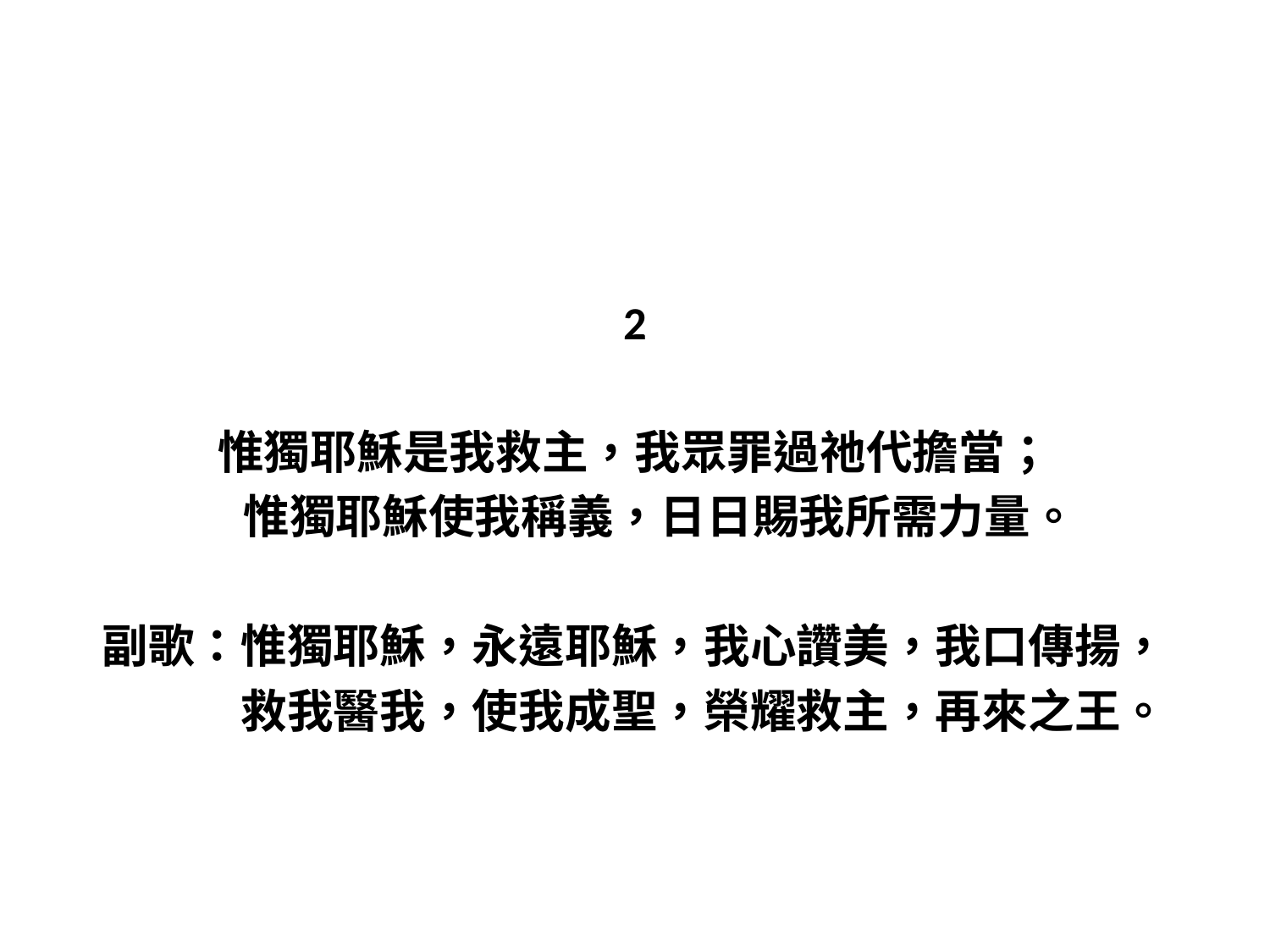

#

2

惟獨耶穌是我救主，我眾罪過祂代擔當；
    惟獨耶穌使我稱義，日日賜我所需力量。

副歌：惟獨耶穌，永遠耶穌，我心讚美，我口傳揚，
　　　救我醫我，使我成聖，榮耀救主，再來之王。